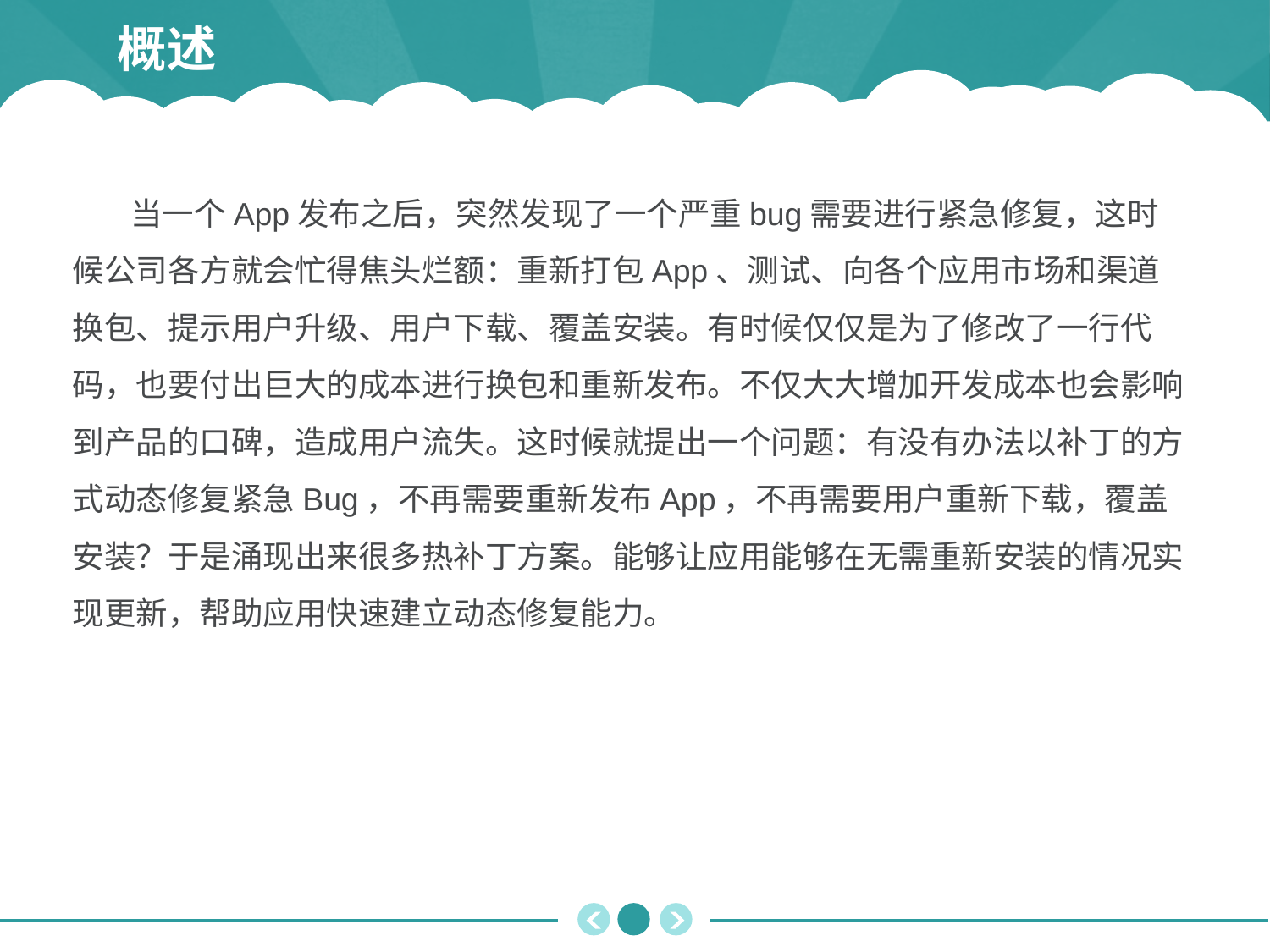

# 概述
       当一个App发布之后，突然发现了一个严重bug需要进行紧急修复，这时候公司各方就会忙得焦头烂额：重新打包App、测试、向各个应用市场和渠道换包、提示用户升级、用户下载、覆盖安装。有时候仅仅是为了修改了一行代码，也要付出巨大的成本进行换包和重新发布。不仅大大增加开发成本也会影响到产品的口碑，造成用户流失。这时候就提出一个问题：有没有办法以补丁的方式动态修复紧急Bug，不再需要重新发布App，不再需要用户重新下载，覆盖安装？于是涌现出来很多热补丁方案。能够让应用能够在无需重新安装的情况实现更新，帮助应用快速建立动态修复能力。